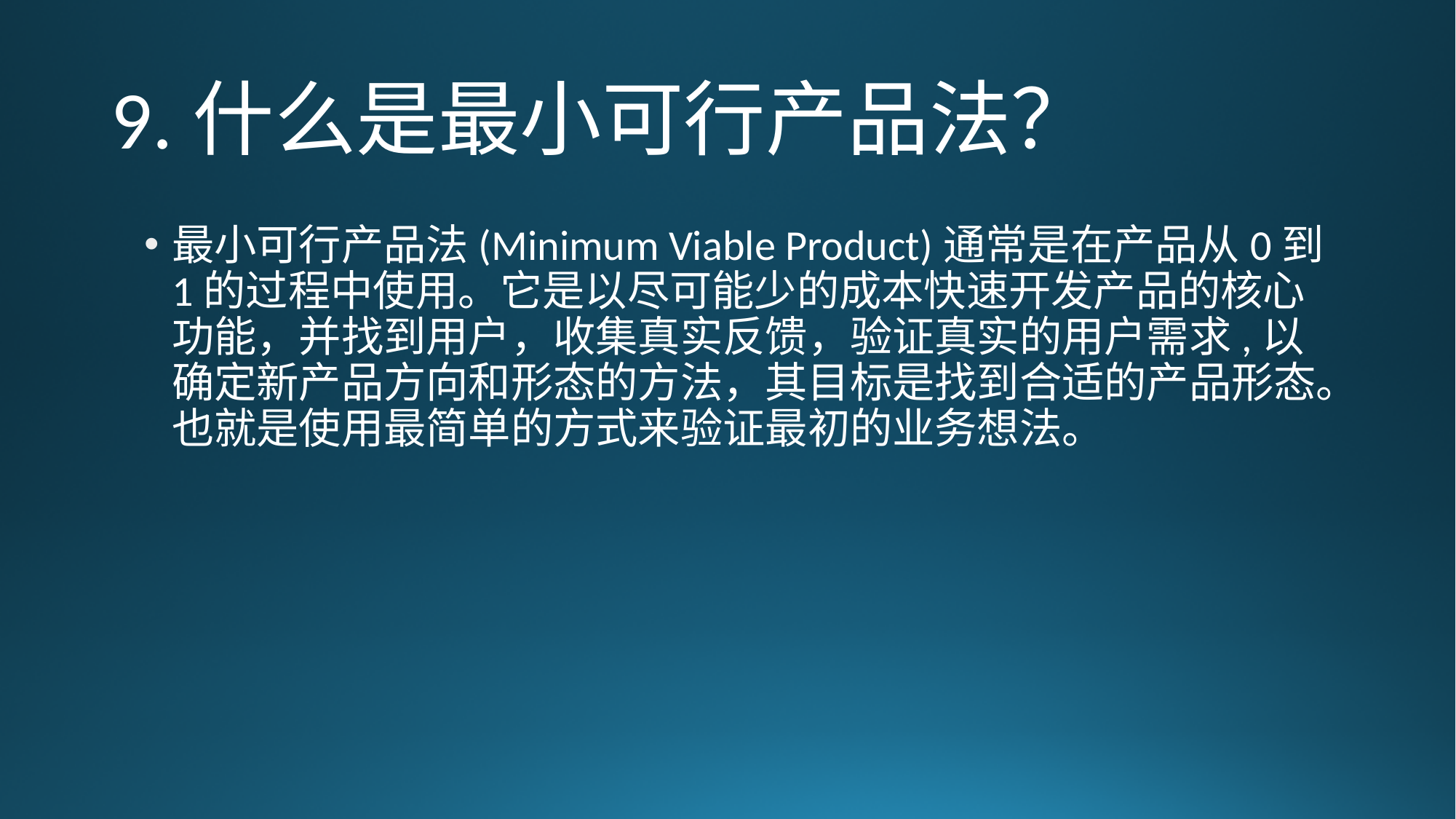

# 9.什么是最小可行产品法？
最小可行产品法(Minimum Viable Product)通常是在产品从0到1的过程中使用。它是以尽可能少的成本快速开发产品的核心功能，并找到用户，收集真实反馈，验证真实的用户需求,以确定新产品方向和形态的方法，其目标是找到合适的产品形态。也就是使用最简单的方式来验证最初的业务想法。